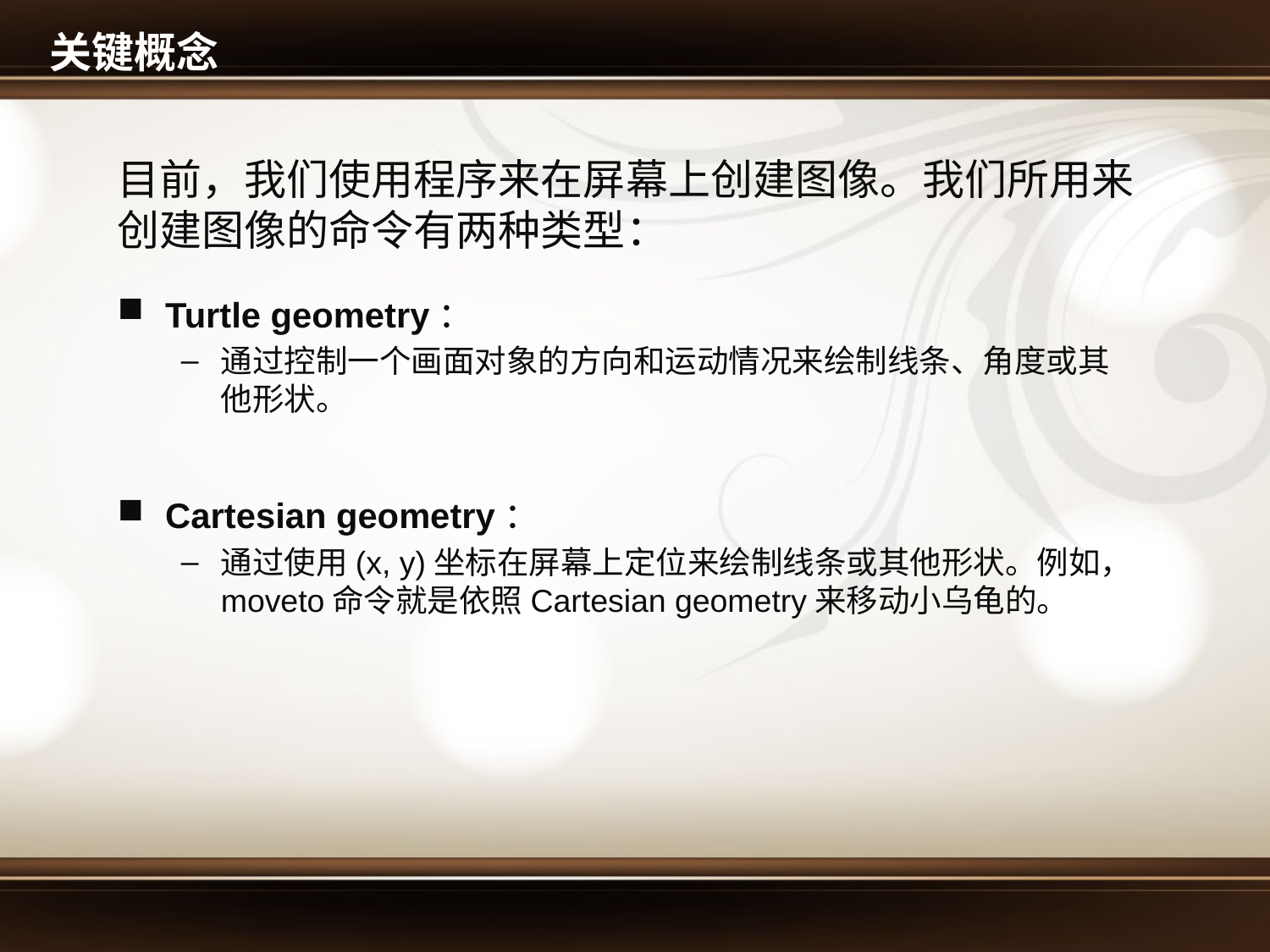

# 关键概念
目前，我们使用程序来在屏幕上创建图像。我们所用来创建图像的命令有两种类型：
Turtle geometry：
通过控制一个画面对象的方向和运动情况来绘制线条、角度或其他形状。

Cartesian geometry：
通过使用(x, y)坐标在屏幕上定位来绘制线条或其他形状。例如，moveto命令就是依照Cartesian geometry来移动小乌龟的。